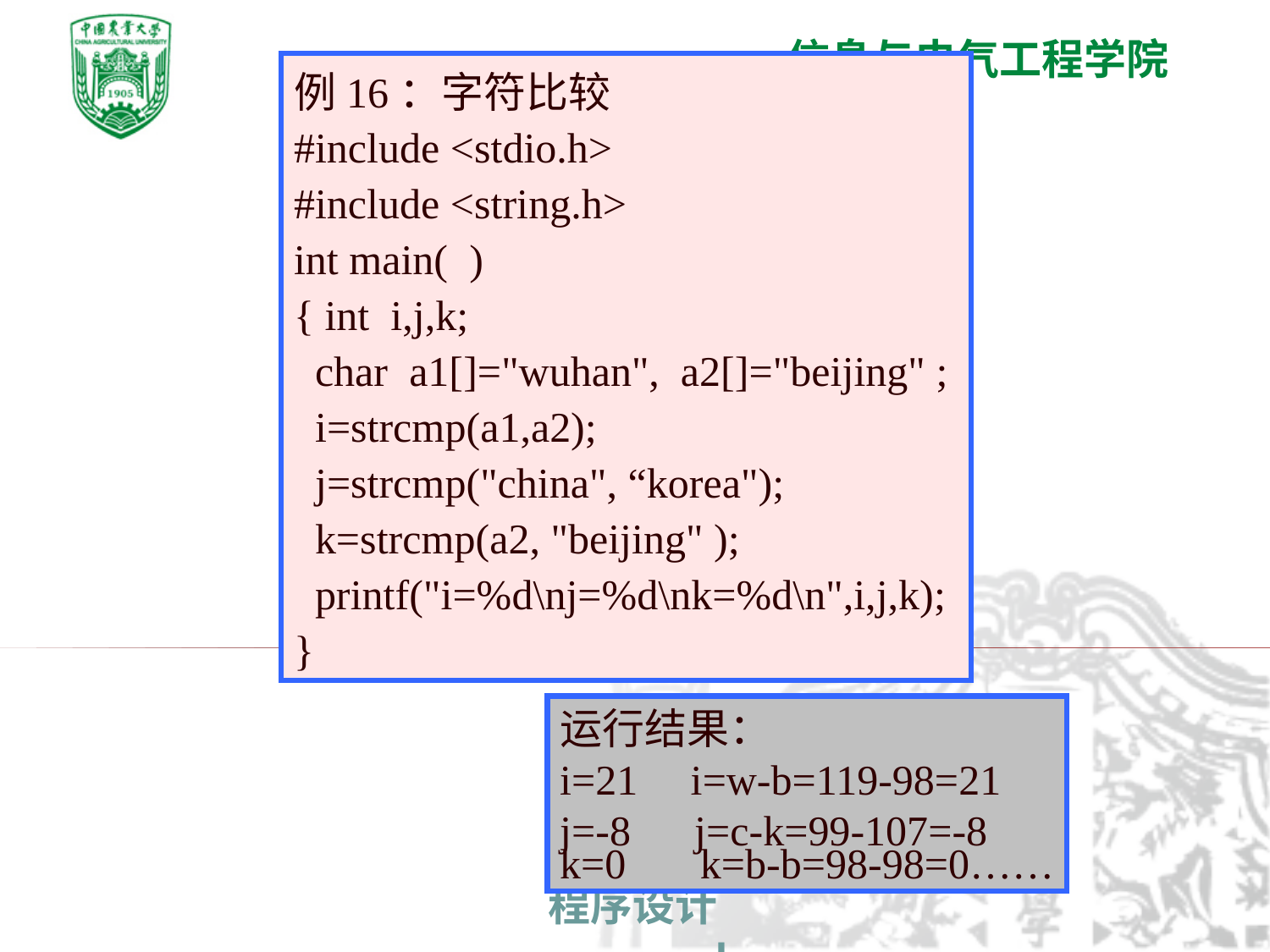

例16：字符比较
#include <stdio.h>
#include <string.h>
int main(  )
{ int  i,j,k;
  char  a1[]="wuhan",  a2[]="beijing" ;
  i=strcmp(a1,a2);
  j=strcmp("china", “korea");
  k=strcmp(a2, "beijing" );
  printf("i=%d\nj=%d\nk=%d\n",i,j,k);
}
运行结果：
i=21     i=w-b=119-98=21
j=-8      j=c-k=99-107=-8
k=0       k=b-b=98-98=0……